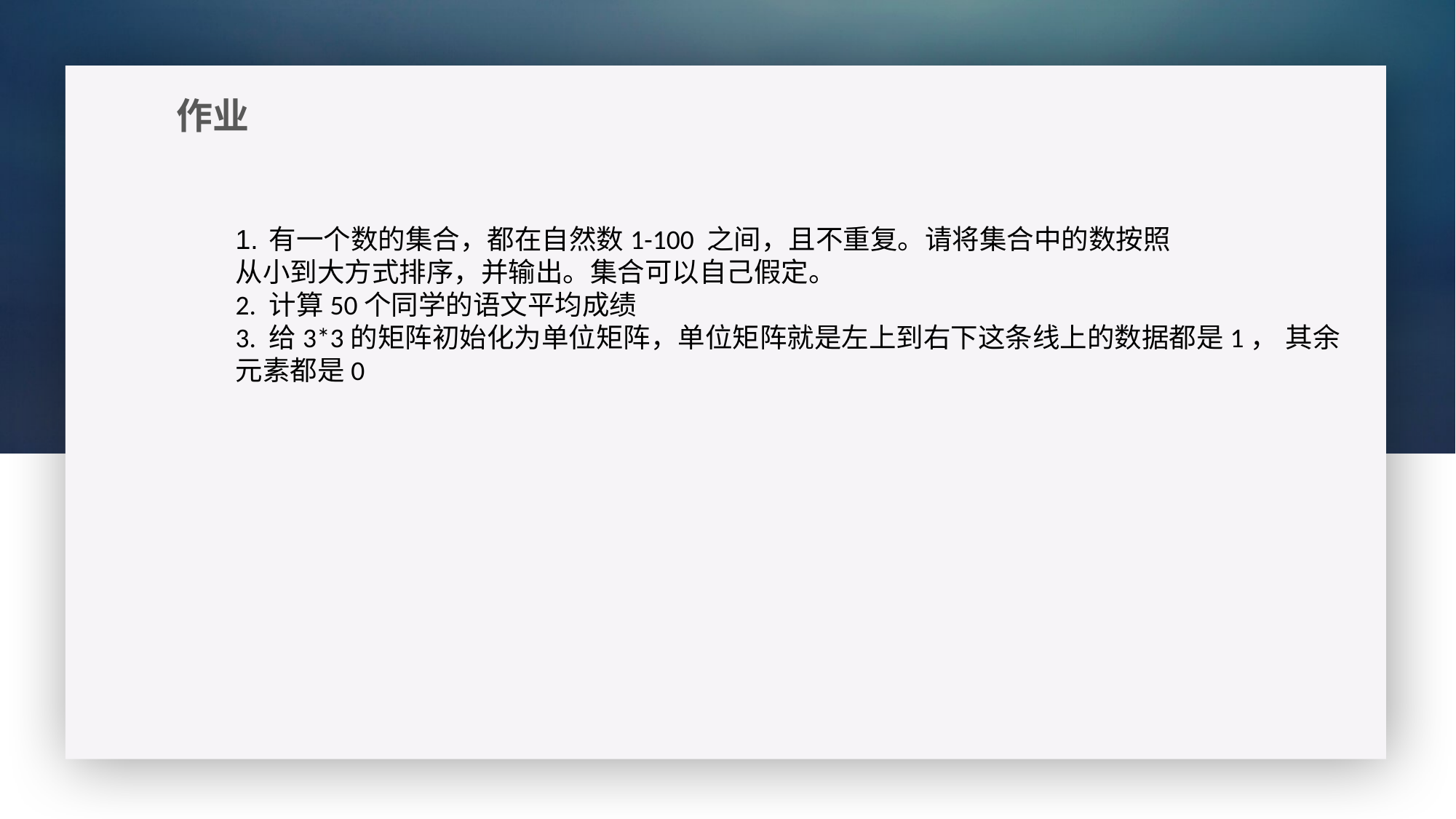

作业

有一个数的集合，都在自然数1-100 之间，且不重复。请将集合中的数按照
从小到大方式排序，并输出。集合可以自己假定。
2. 计算50个同学的语文平均成绩
3. 给3*3的矩阵初始化为单位矩阵，单位矩阵就是左上到右下这条线上的数据都是1， 其余
元素都是0